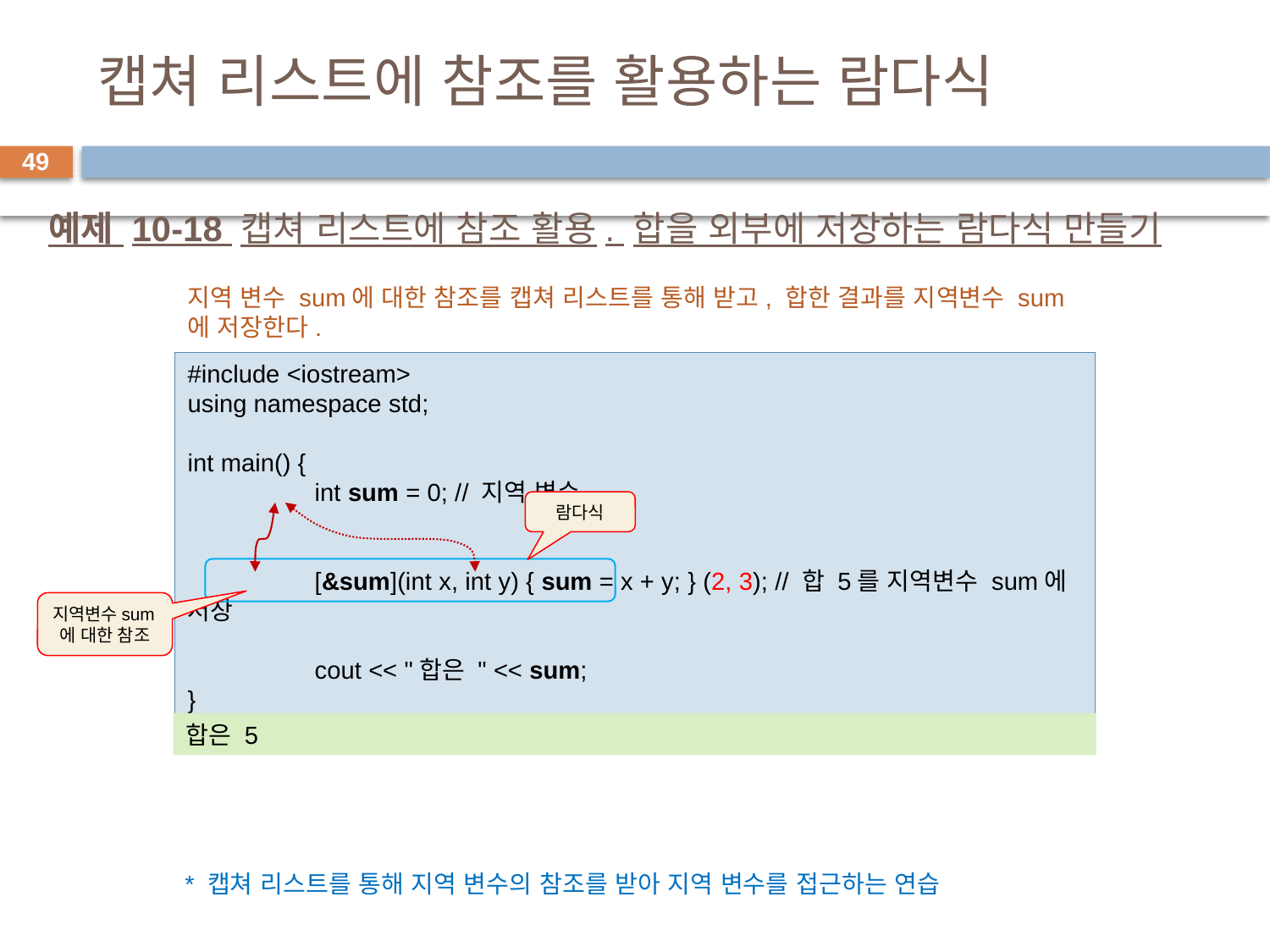

# 캡쳐 리스트에 참조를 활용하는 람다식
49
예제 10-18 캡쳐 리스트에 참조 활용. 합을 외부에 저장하는 람다식 만들기
지역 변수 sum에 대한 참조를 캡쳐 리스트를 통해 받고, 합한 결과를 지역변수 sum에 저장한다.
#include <iostream>
using namespace std;

int main() {
	int sum = 0; // 지역 변수

	[&sum](int x, int y) { sum = x + y; } (2, 3); // 합 5를 지역변수 sum에 저장

	cout << "합은 " << sum;
}
람다식

지역변수sum에 대한 참조
합은 5
* 캡쳐 리스트를 통해 지역 변수의 참조를 받아 지역 변수를 접근하는 연습